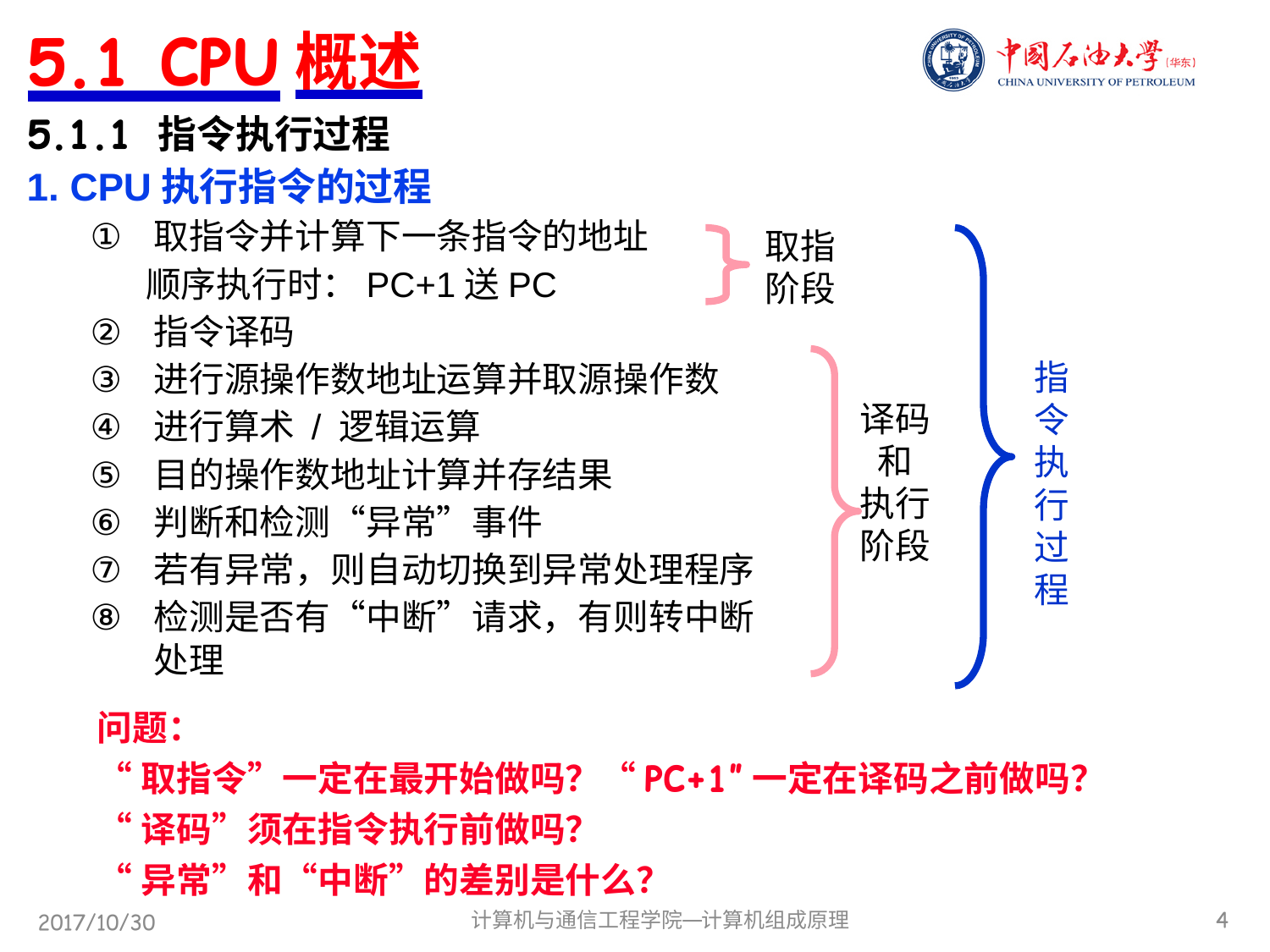

# 5.1 CPU概述
5.1.1 指令执行过程
1. CPU执行指令的过程
取指令并计算下一条指令的地址
      顺序执行时：PC+1送PC
指令译码
进行源操作数地址运算并取源操作数
进行算术 / 逻辑运算
目的操作数地址计算并存结果
判断和检测“异常”事件
若有异常，则自动切换到异常处理程序
检测是否有“中断”请求，有则转中断处理
取指阶段

指令执行过程

译码和
执行阶段
问题：
“取指令”一定在最开始做吗？“PC+1”一定在译码之前做吗？
“译码”须在指令执行前做吗？
“异常”和“中断”的差别是什么？
计算机与通信工程学院—计算机组成原理
4
2017/10/30